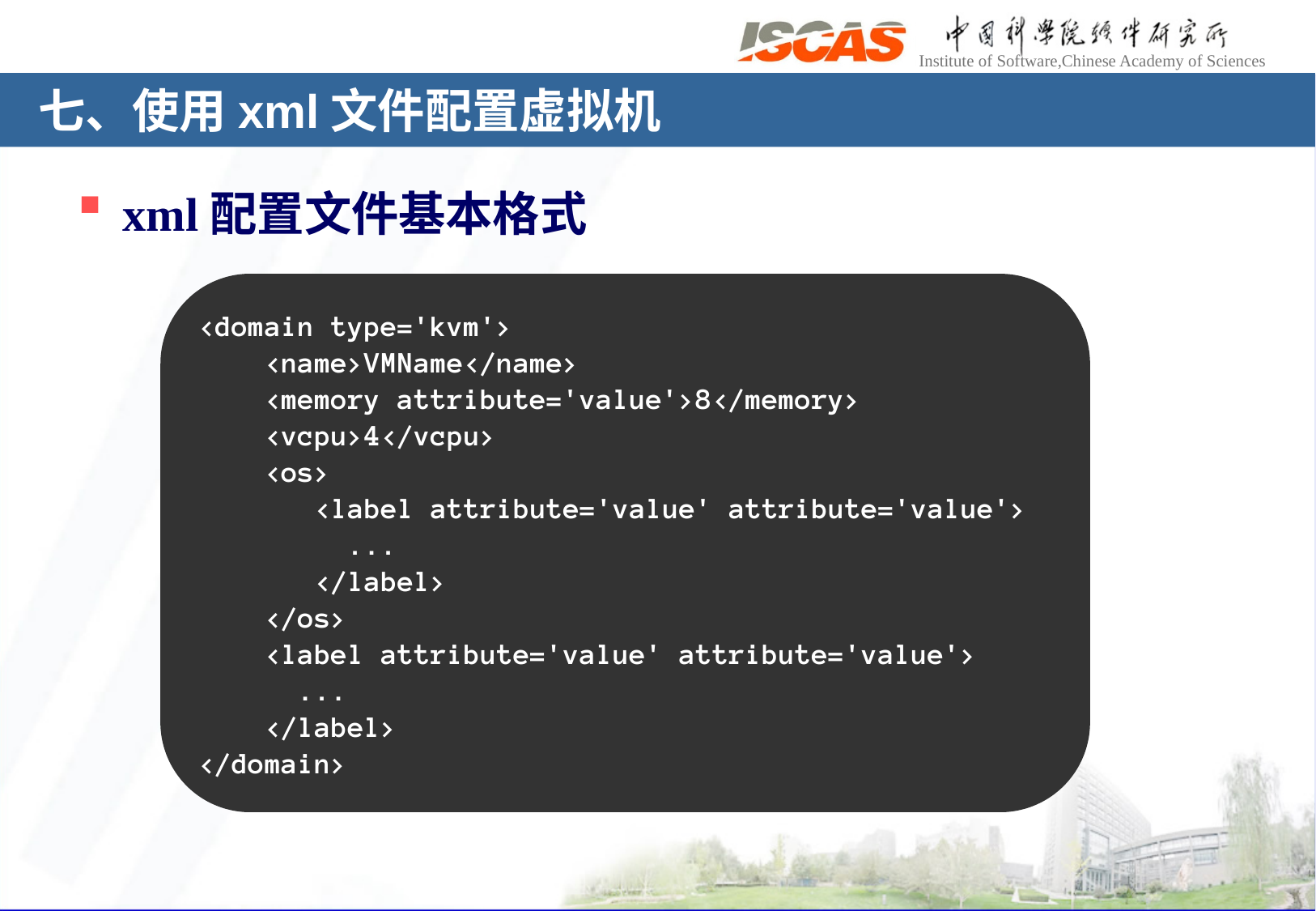

# 七、使用xml文件配置虚拟机
xml配置文件基本格式

<domain type='kvm'>
    <name>VMName</name>
    <memory attribute='value'>8</memory>
    <vcpu>4</vcpu>
    <os>
       <label attribute='value' attribute='value'>
         ...
       </label>
    </os>
    <label attribute='value' attribute='value'>
      ...
    </label>
</domain>